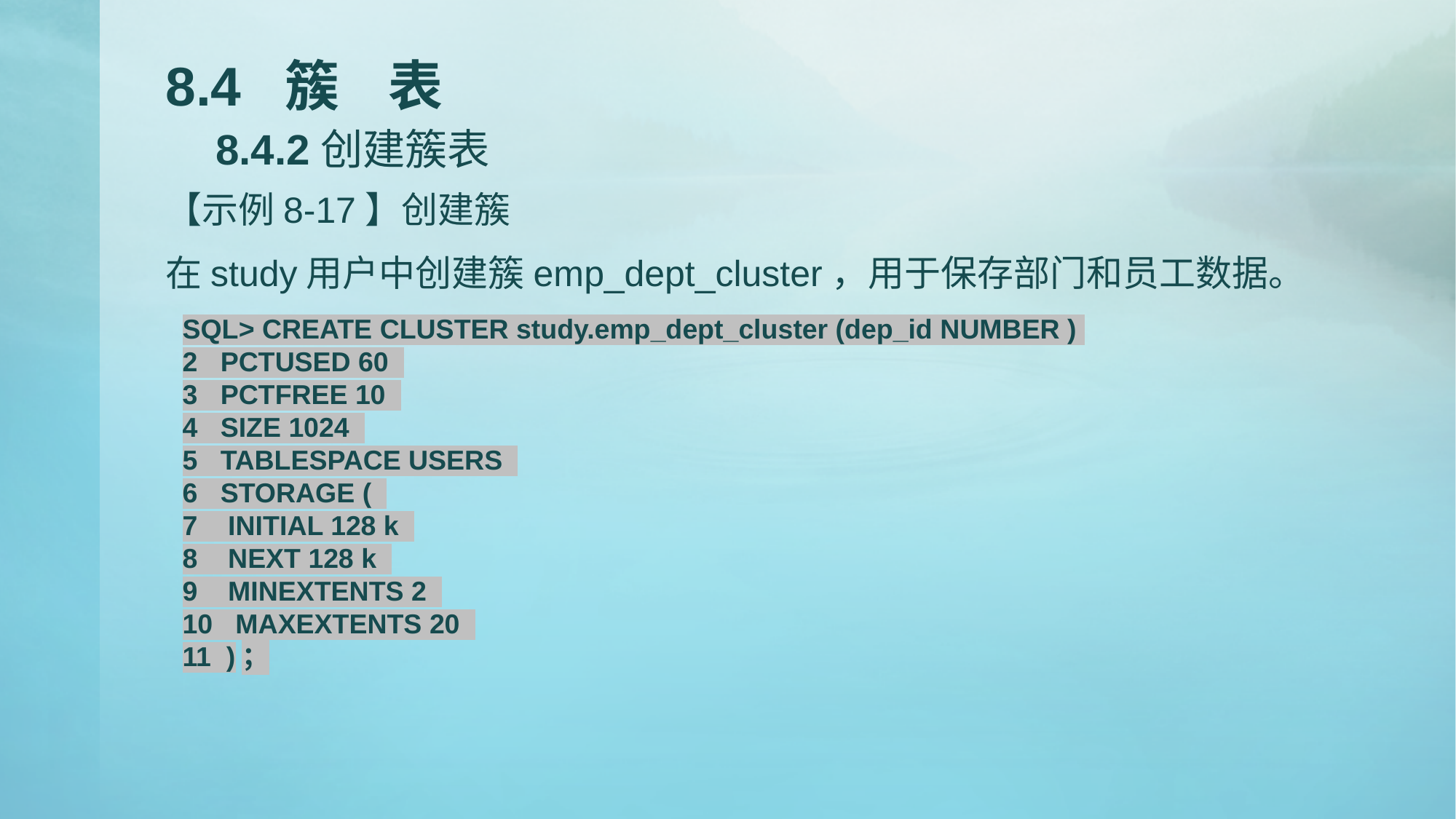

# 8.4  簇    表 8.4.2创建簇表
【示例8-17】创建簇
在study用户中创建簇emp_dept_cluster，用于保存部门和员工数据。
SQL> CREATE CLUSTER study.emp_dept_cluster (dep_id NUMBER )
2   PCTUSED 60
3   PCTFREE 10
4   SIZE 1024
5   TABLESPACE USERS
6   STORAGE (
7    INITIAL 128 k
8    NEXT 128 k
9    MINEXTENTS 2
10   MAXEXTENTS 20
11  )；